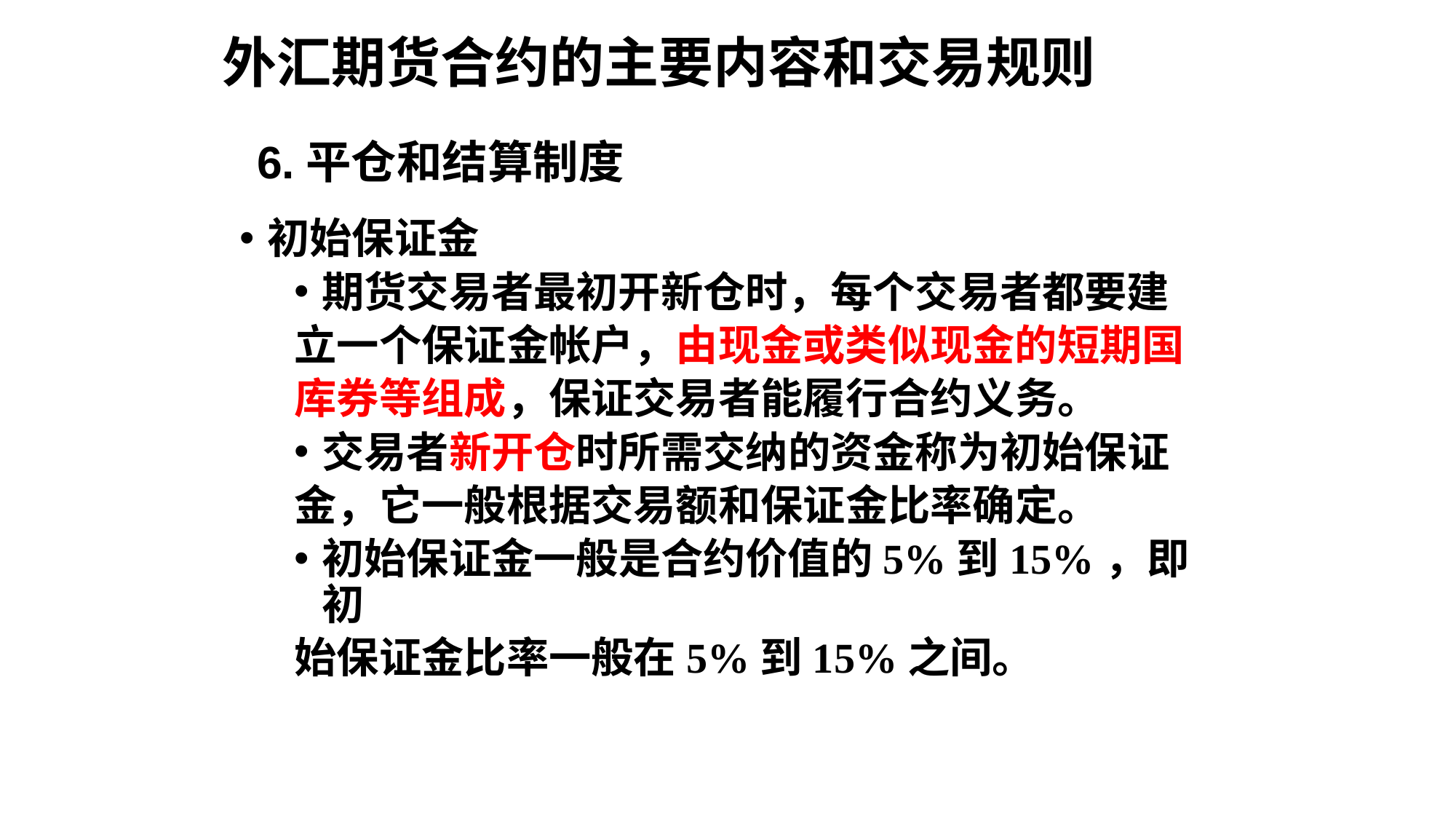

外汇期货合约的主要内容和交易规则
6.平仓和结算制度
初始保证金
期货交易者最初开新仓时，每个交易者都要建
立一个保证金帐户，由现金或类似现金的短期国
库券等组成，保证交易者能履行合约义务。
交易者新开仓时所需交纳的资金称为初始保证
金，它一般根据交易额和保证金比率确定。
初始保证金一般是合约价值的5%到15%，即初
始保证金比率一般在5%到15%之间。